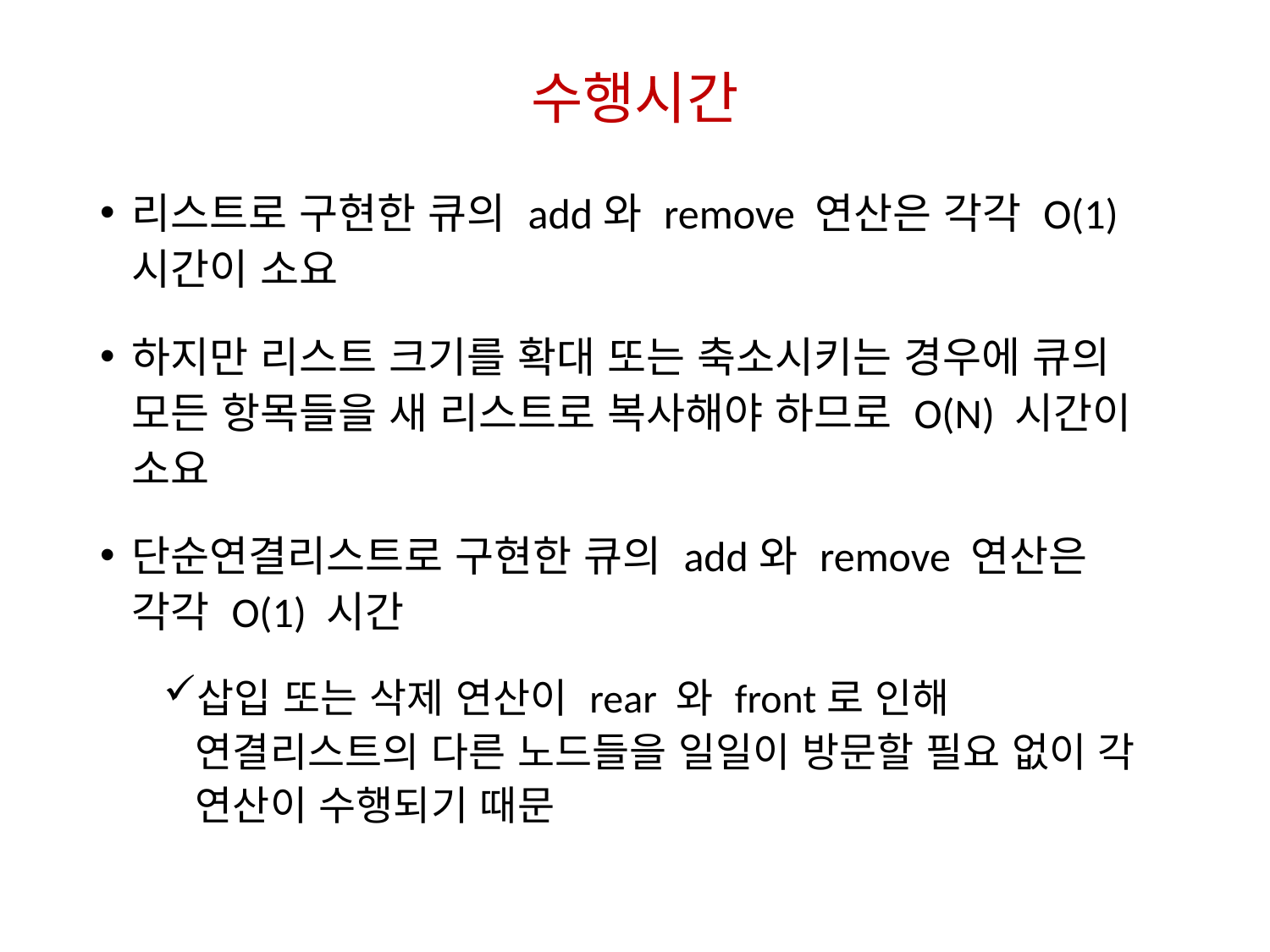

# 수행시간
리스트로 구현한 큐의 add와 remove 연산은 각각 O(1) 시간이 소요
하지만 리스트 크기를 확대 또는 축소시키는 경우에 큐의 모든 항목들을 새 리스트로 복사해야 하므로 O(N) 시간이 소요
단순연결리스트로 구현한 큐의 add와 remove 연산은 각각 O(1) 시간
삽입 또는 삭제 연산이 rear 와 front로 인해 연결리스트의 다른 노드들을 일일이 방문할 필요 없이 각 연산이 수행되기 때문